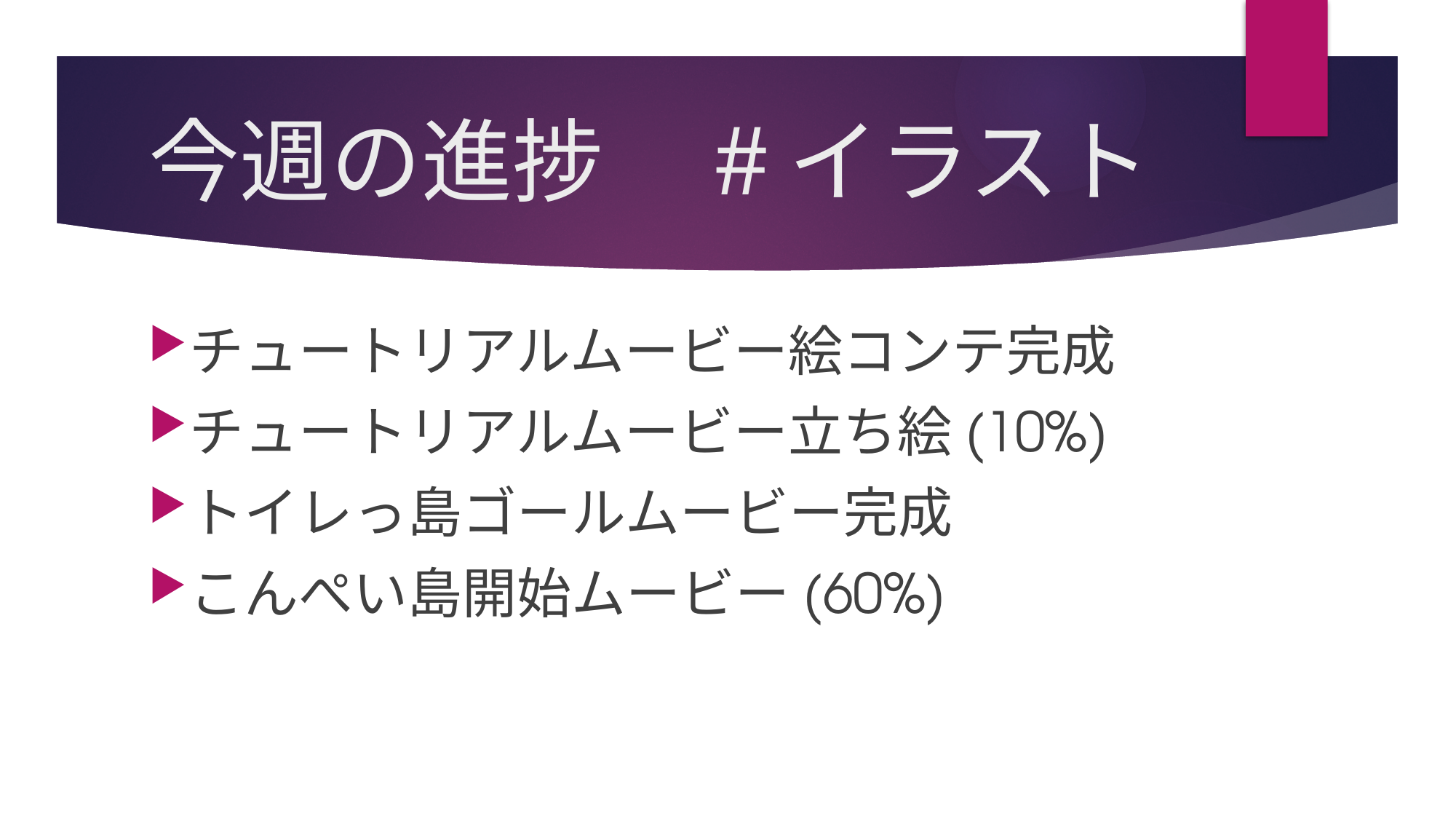

# 今週の進捗　#イラスト
チュートリアルムービー絵コンテ完成
チュートリアルムービー立ち絵(10%)
トイレっ島ゴールムービー完成
こんぺい島開始ムービー(60%)